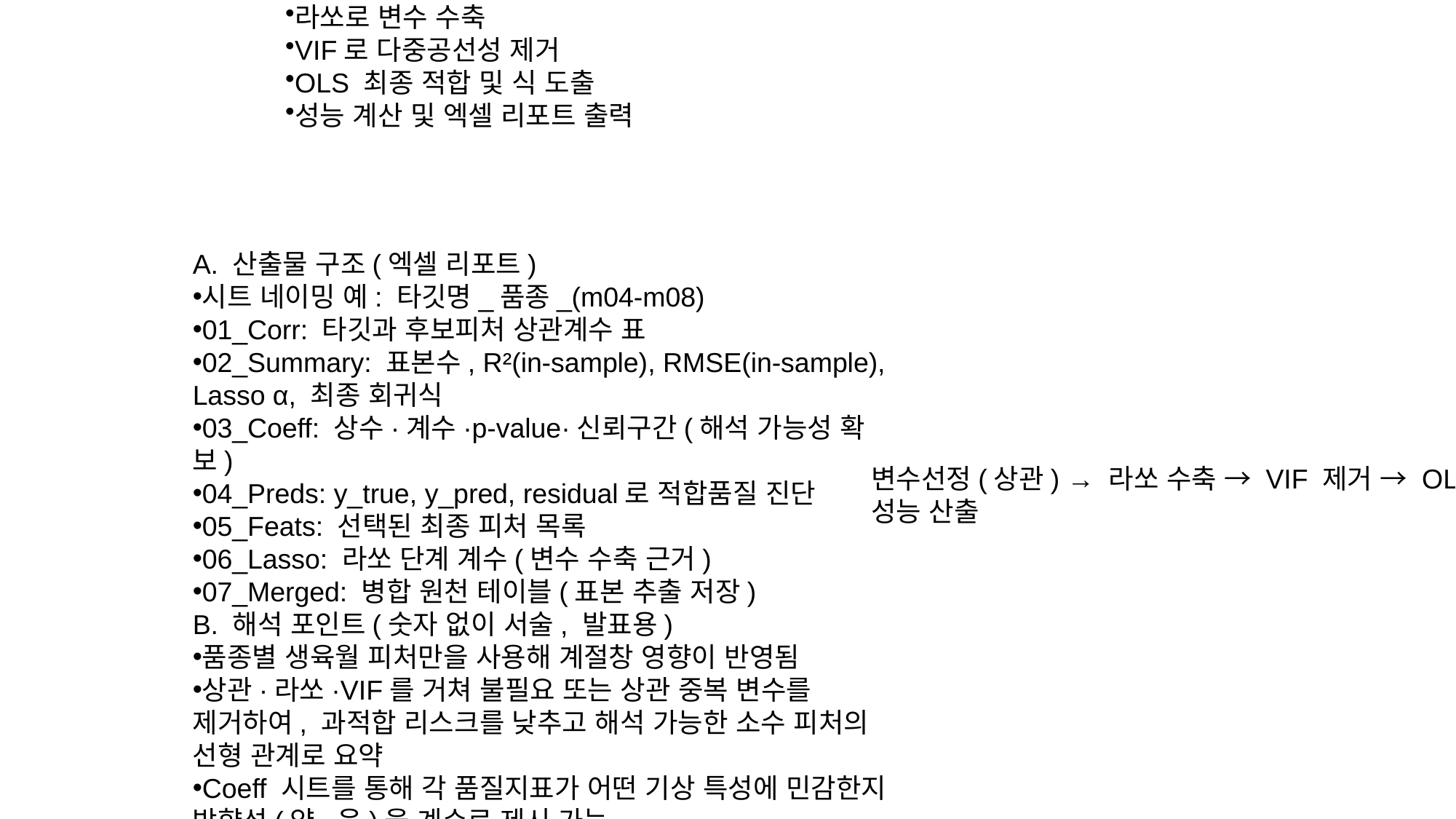

데이터 적재 및 키 정규화
월별 피처 생성(합·평균)
품종별 생육월 필터링
병합 및 상관 기반 1차 변수선정
라쏘로 변수 수축
VIF로 다중공선성 제거
OLS 최종 적합 및 식 도출
성능 계산 및 엑셀 리포트 출력
A. 산출물 구조(엑셀 리포트)
시트 네이밍 예: 타깃명_품종_(m04-m08)
01_Corr: 타깃과 후보피처 상관계수 표
02_Summary: 표본수, R²(in-sample), RMSE(in-sample), Lasso α, 최종 회귀식
03_Coeff: 상수·계수·p-value·신뢰구간(해석 가능성 확보)
04_Preds: y_true, y_pred, residual로 적합품질 진단
05_Feats: 선택된 최종 피처 목록
06_Lasso: 라쏘 단계 계수(변수 수축 근거)
07_Merged: 병합 원천 테이블(표본 추출 저장)
B. 해석 포인트(숫자 없이 서술, 발표용)
품종별 생육월 피처만을 사용해 계절창 영향이 반영됨
상관·라쏘·VIF를 거쳐 불필요 또는 상관 중복 변수를 제거하여, 과적합 리스크를 낮추고 해석 가능한 소수 피처의 선형 관계로 요약
Coeff 시트를 통해 각 품질지표가 어떤 기상 특성에 민감한지 방향성(양·음)을 계수로 제시 가능
Preds 시트의 잔차 분포를 통해 설명되지 않는 변동 요인 확인 가능(관리·품종·연차 효과 등 추가 모형화 시사)
C. 한계와 보완 계획
현재 R², RMSE는 훈련 내(in-sample) 지표로 산출됨. 실제 운용 적합도 평가는 연도 홀드아웃(GroupKFold by year) 혹은 최근연도 완전 배제 검증 필요
월 집계 규칙(평균·합)은 합리적이지만, 생육단계 가중치·임계일수(예: 고온일수) 등 대안 피처 추가 시 예측력 개선 가능
외삽 경고: 훈련 분포 밖의 기상조건에 대한 예측에는 신뢰구간 확대·경고 표시 필요
변수선정(상관) → 라쏘 수축 → VIF 제거 → OLS 적합 → 성능 산출